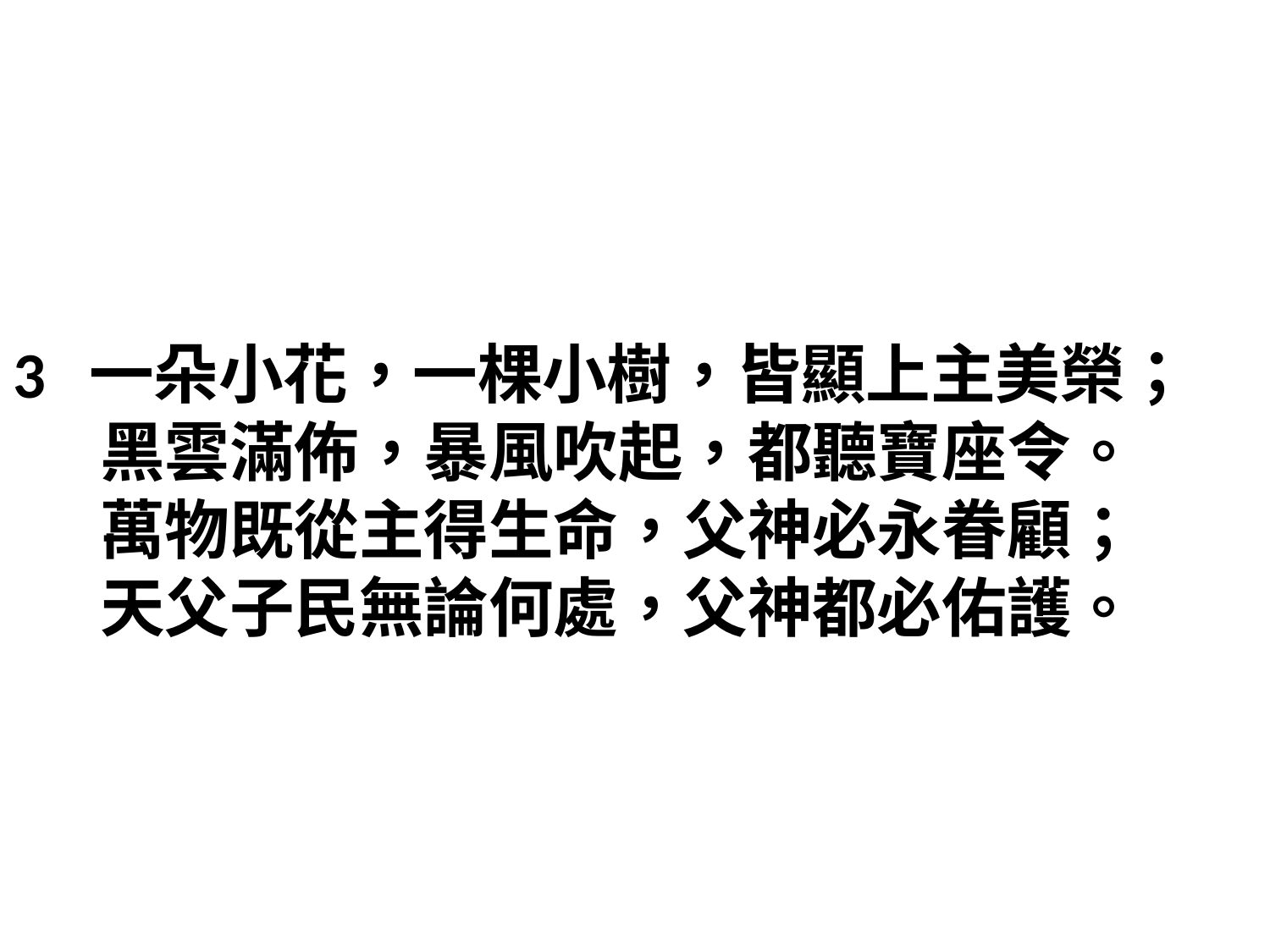

#
3  一朵小花，一棵小樹，皆顯上主美榮；
   黑雲滿佈，暴風吹起，都聽寶座令。
   萬物既從主得生命，父神必永眷顧；
   天父子民無論何處，父神都必佑護。